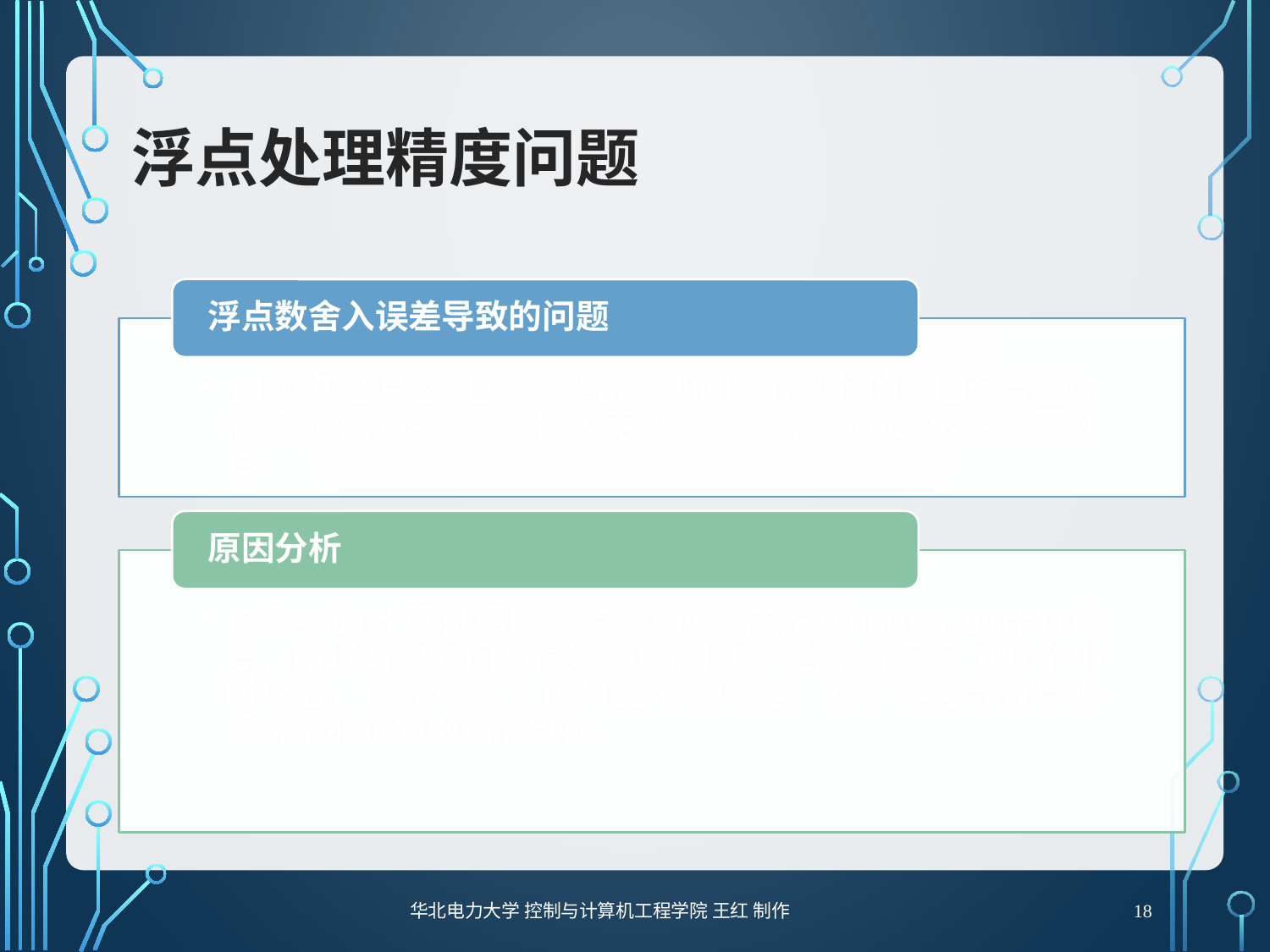

# 浮点处理精度问题
1990年2月25日，海湾战争期间，在沙特的爱国者导弹防御系统未能拦截一枚伊拉克飞毛腿导弹，造成28名美军死亡。
浮点数舍入误差导致的问题
该系统的计算机精度仅有24位，存在0.0001%的计时误差，所以有效时间阙值是20个小时。当系统运行100个小时以后，已经积累了0.3422秒的误差。这个误差导致导弹系统不能正确地瞄准目标。
原因分析
18
华北电力大学 控制与计算机工程学院 王红 制作